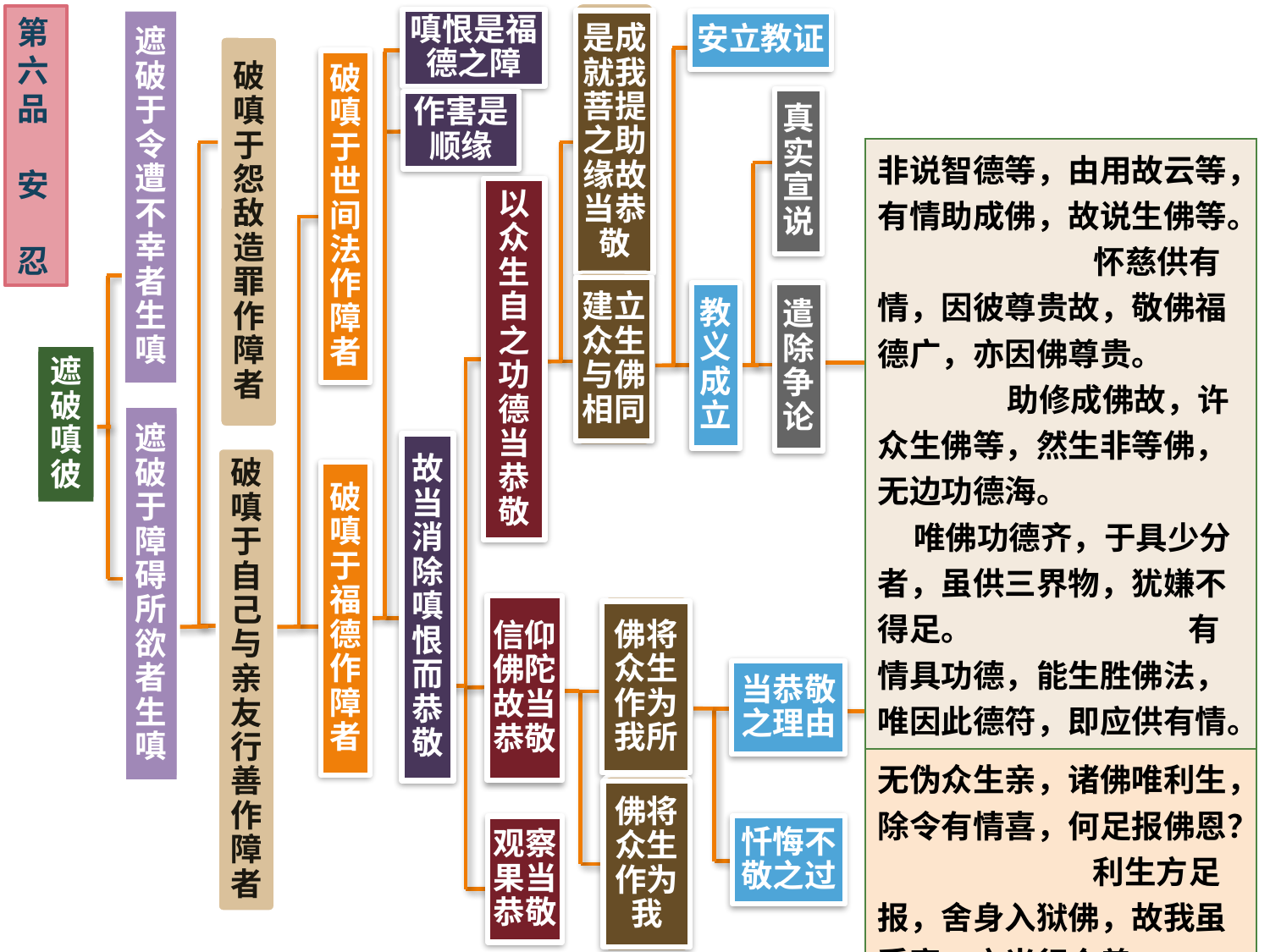

是成就我菩提之助缘故当恭敬
第六品

安   忍
嗔恨是福德之障
遮破于令遭不幸者生嗔

安立教证

破嗔于怨敌造罪作障者
破嗔于世间法作障者
真实宣说
作害是顺缘
| 非说智德等，由用故云等，有情助成佛，故说生佛等。 怀慈供有情，因彼尊贵故，敬佛福德广，亦因佛尊贵。 助修成佛故，许众生佛等，然生非等佛，无边功德海。 唯佛功德齐，于具少分者，虽供三界物，犹嫌不得足。 有情具功德，能生胜佛法，唯因此德符，即应供有情。 |
| --- |
| 无伪众生亲，诸佛唯利生，除令有情喜，何足报佛恩？ 利生方足报，舍身入狱佛，故我虽受害，亦当行众善。 诸佛为有情，尚且不惜身，愚痴我何故，骄慢不侍众？ 众乐佛欢喜，众苦佛伤悲，悦众佛愉悦，犯众亦伤佛。 遍身着火者，与欲乐不生，若伤诸有情，云何悦诸佛？ |
以众生自之功德当恭敬

建立众生与佛相同
教义成立
遣除争论

遮破嗔彼
遮破于障碍所欲者生嗔

故当消除嗔恨而恭敬

破嗔于自己与亲友行善作障者
破嗔于福德作障者
信仰佛陀故当恭敬

佛将众生作为我所
当恭敬之理由

佛将众生作为我
忏悔不敬之过
观察果当恭敬